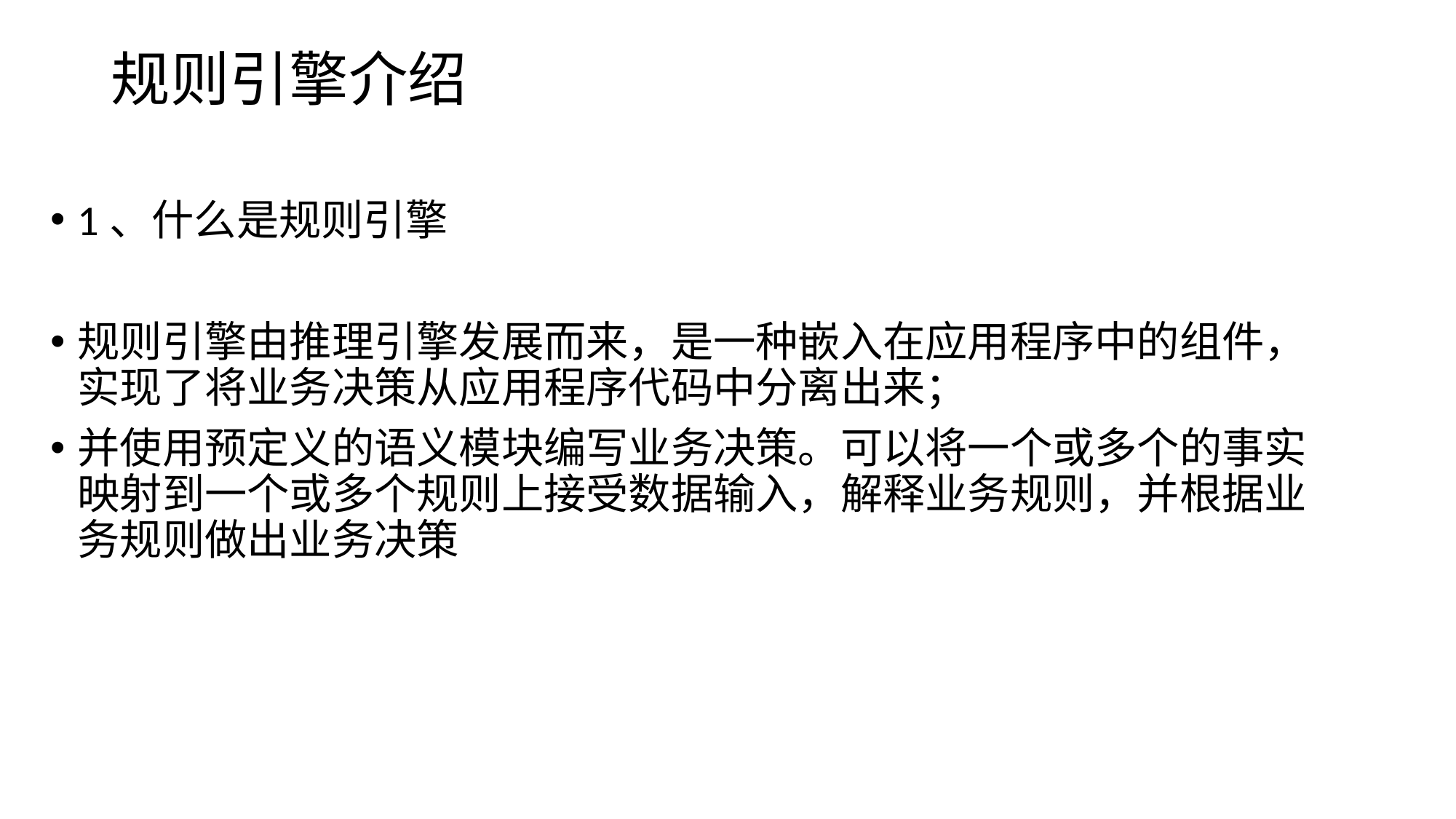

# 规则引擎介绍
1、什么是规则引擎

规则引擎由推理引擎发展而来，是一种嵌入在应用程序中的组件，实现了将业务决策从应用程序代码中分离出来；
并使用预定义的语义模块编写业务决策。可以将一个或多个的事实映射到一个或多个规则上接受数据输入，解释业务规则，并根据业务规则做出业务决策